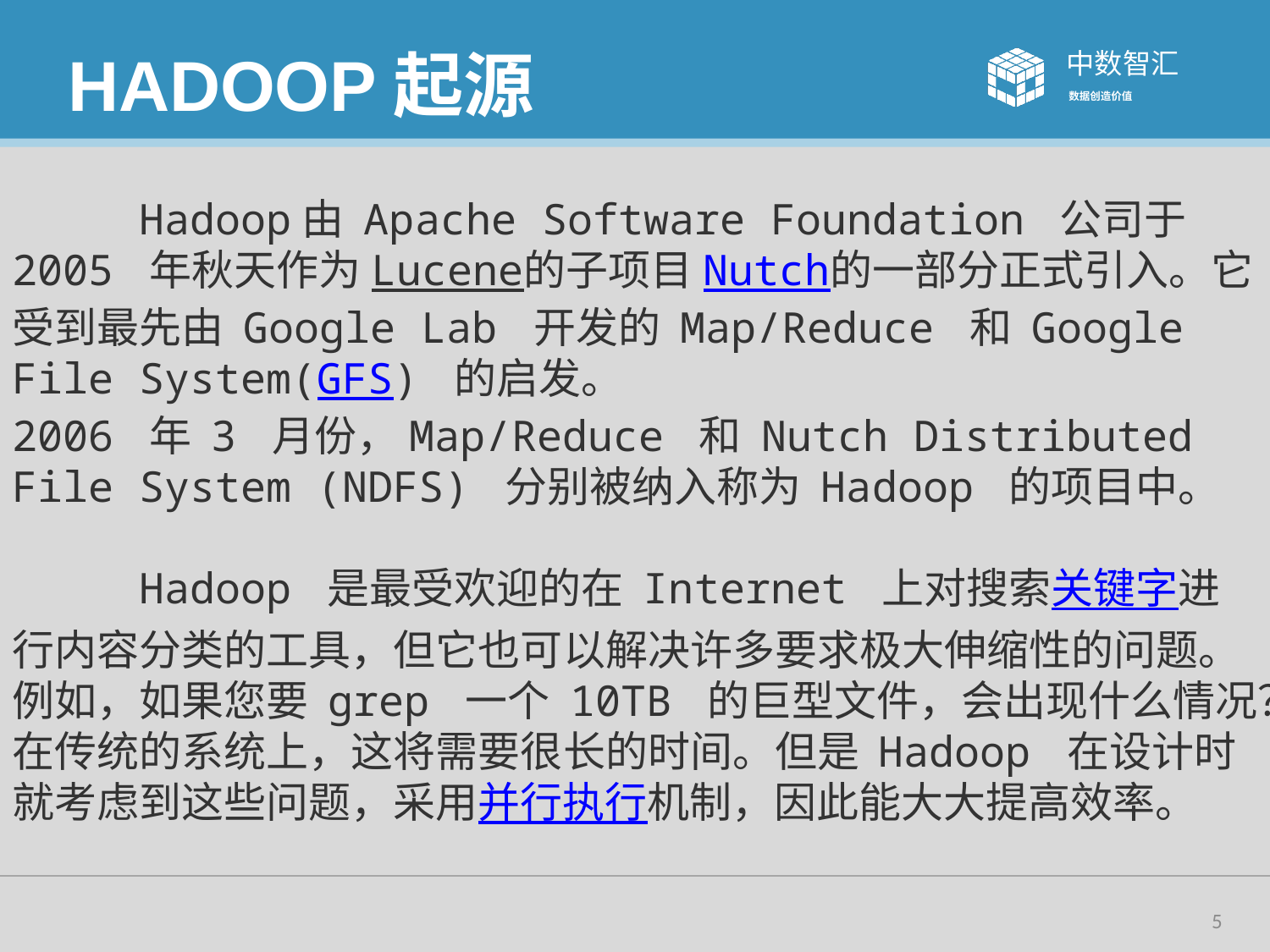

# HADOOP起源
	Hadoop由 Apache Software Foundation 公司于 2005 年秋天作为Lucene的子项目Nutch的一部分正式引入。它受到最先由 Google Lab 开发的 Map/Reduce 和 Google File System(GFS) 的启发。
2006 年 3 月份，Map/Reduce 和 Nutch Distributed File System (NDFS) 分别被纳入称为 Hadoop 的项目中。

	Hadoop 是最受欢迎的在 Internet 上对搜索关键字进行内容分类的工具，但它也可以解决许多要求极大伸缩性的问题。例如，如果您要 grep 一个 10TB 的巨型文件，会出现什么情况？在传统的系统上，这将需要很长的时间。但是 Hadoop 在设计时就考虑到这些问题，采用并行执行机制，因此能大大提高效率。
5